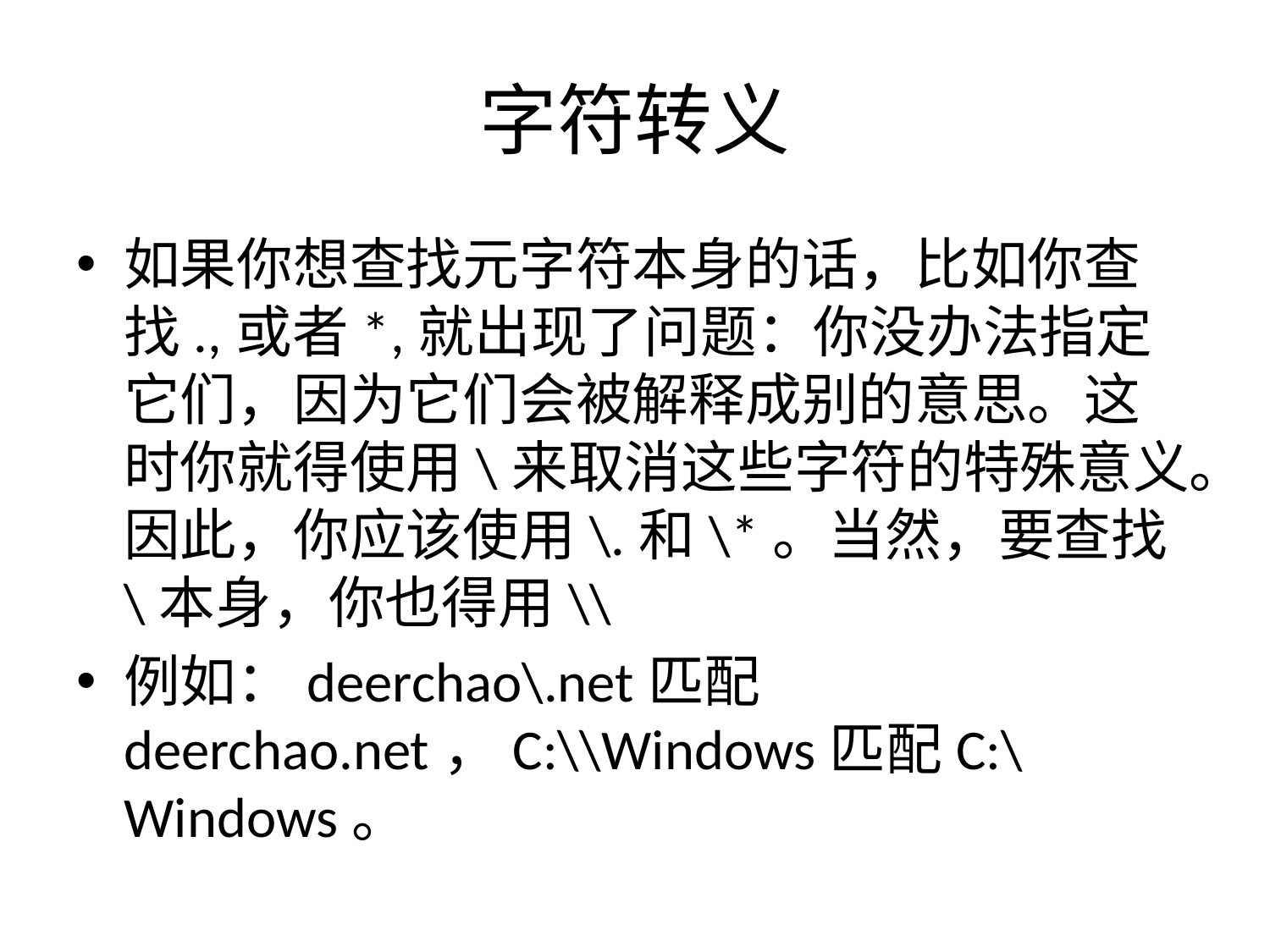

# 字符转义
如果你想查找元字符本身的话，比如你查找.,或者*,就出现了问题：你没办法指定它们，因为它们会被解释成别的意思。这时你就得使用\来取消这些字符的特殊意义。因此，你应该使用\.和\*。当然，要查找\本身，你也得用\\
例如：deerchao\.net匹配deerchao.net，C:\\Windows匹配C:\Windows。